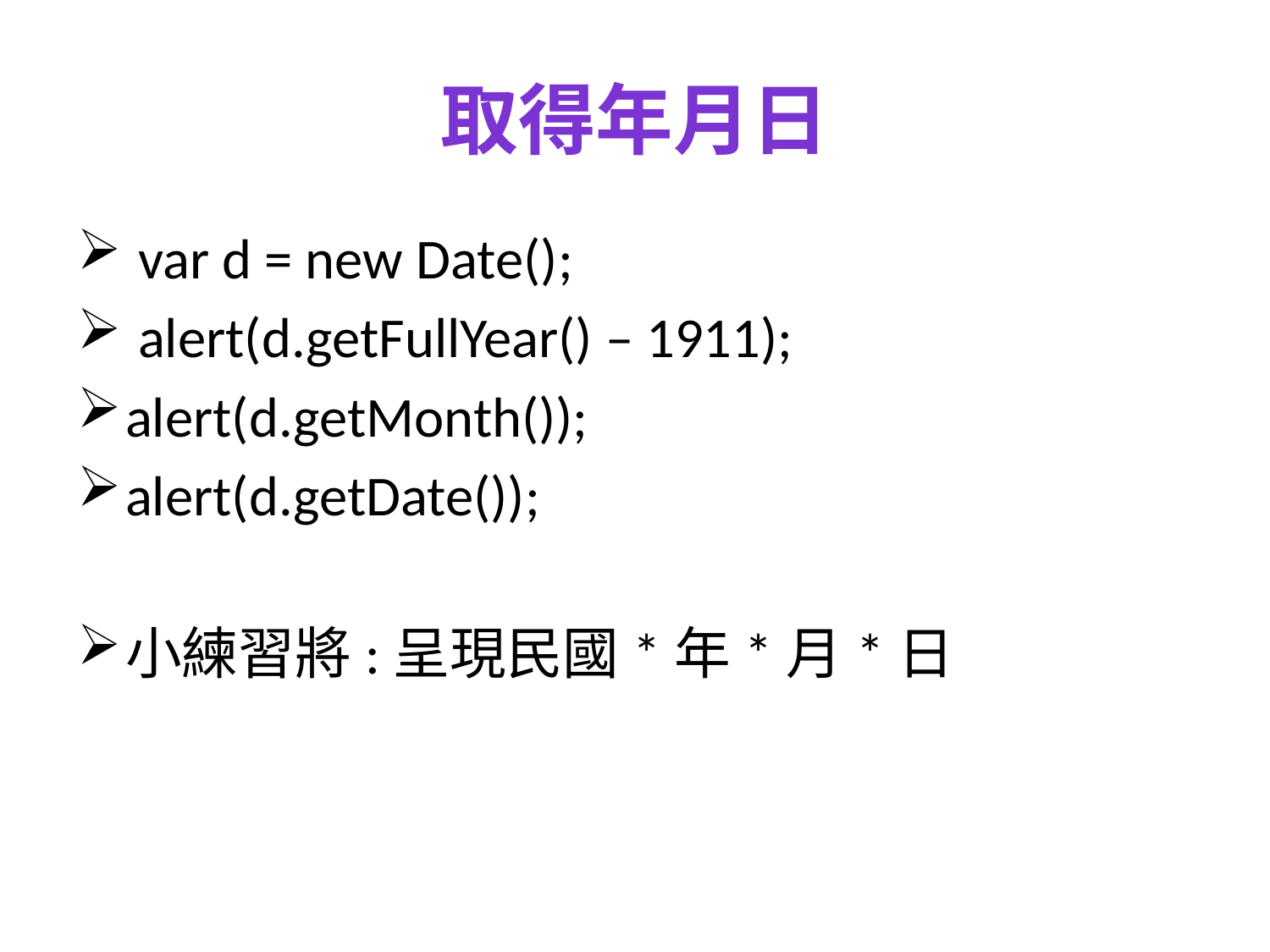

# 取得年月日
 var d = new Date();
 alert(d.getFullYear() – 1911);
alert(d.getMonth());
alert(d.getDate());

小練習將:呈現民國*年*月*日